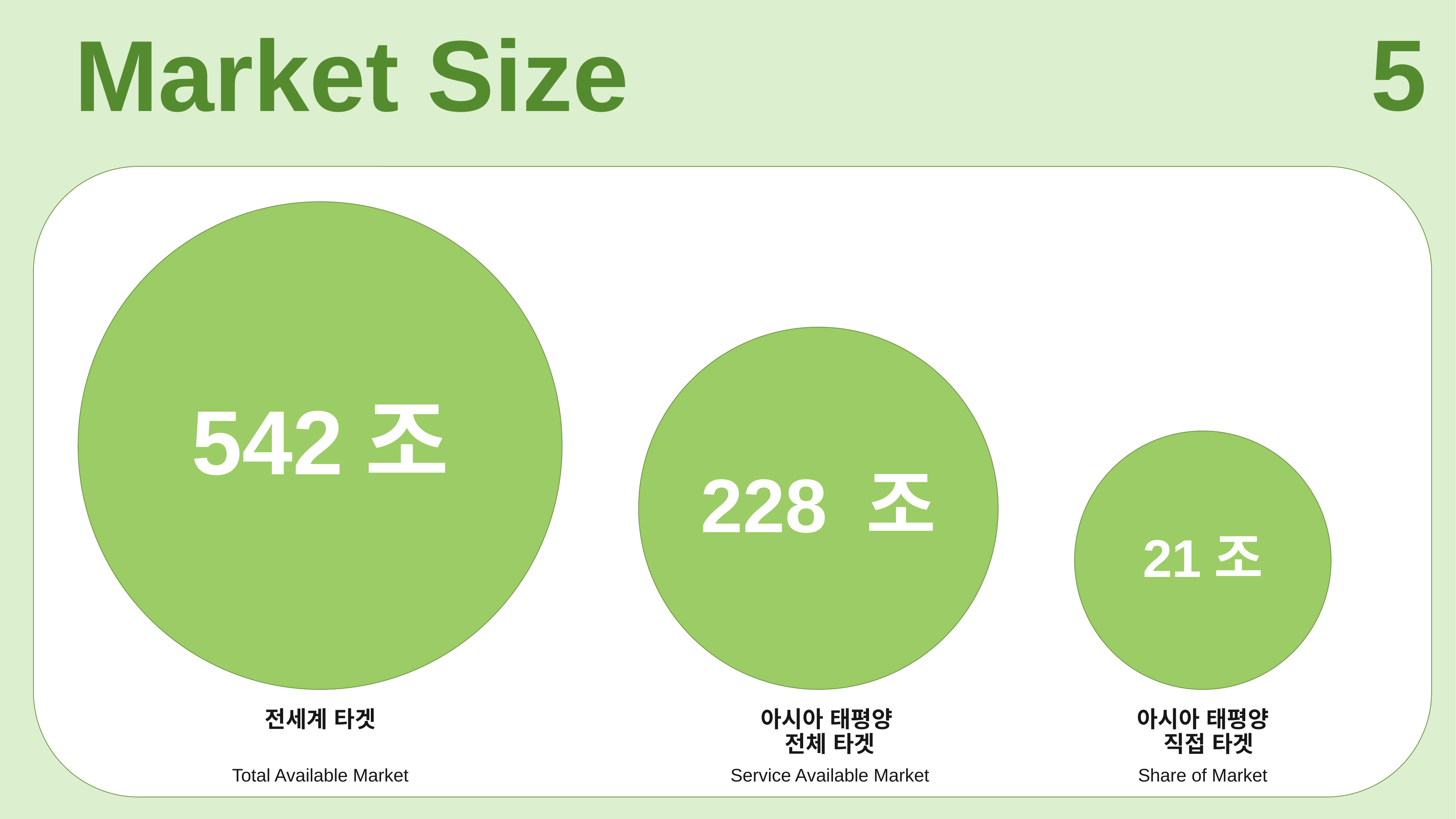

5
	Market Size

542조

228 조
21조
전세계 타겟
아시아 태평양
전체 타겟
아시아 태평양
 직접 타겟
Total Available Market
Service Available Market
Share of Market